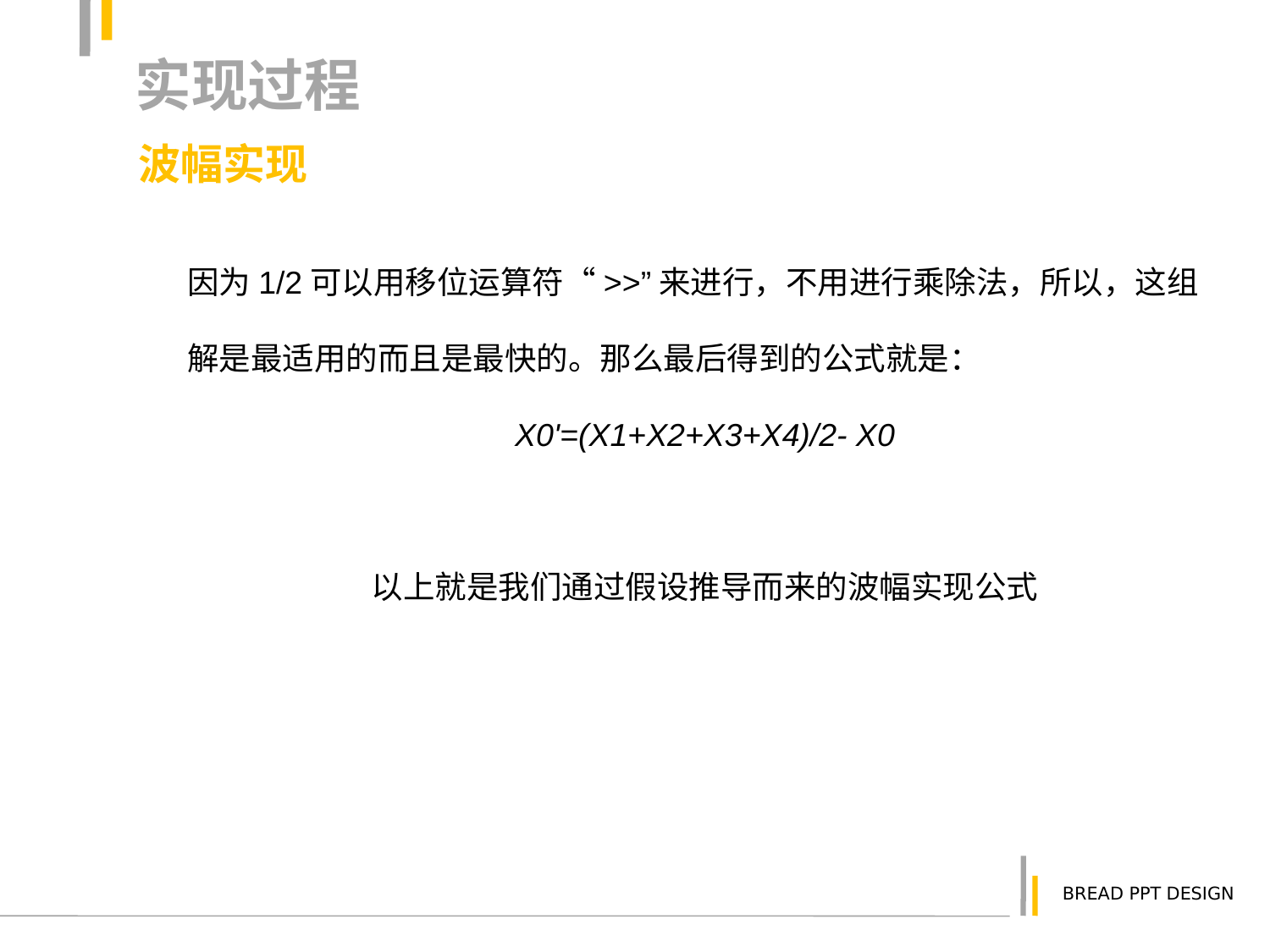

实现过程
波幅实现
因为1/2可以用移位运算符“>>”来进行，不用进行乘除法，所以，这组解是最适用的而且是最快的。那么最后得到的公式就是：
X0'=(X1+X2+X3+X4)/2- X0

以上就是我们通过假设推导而来的波幅实现公式